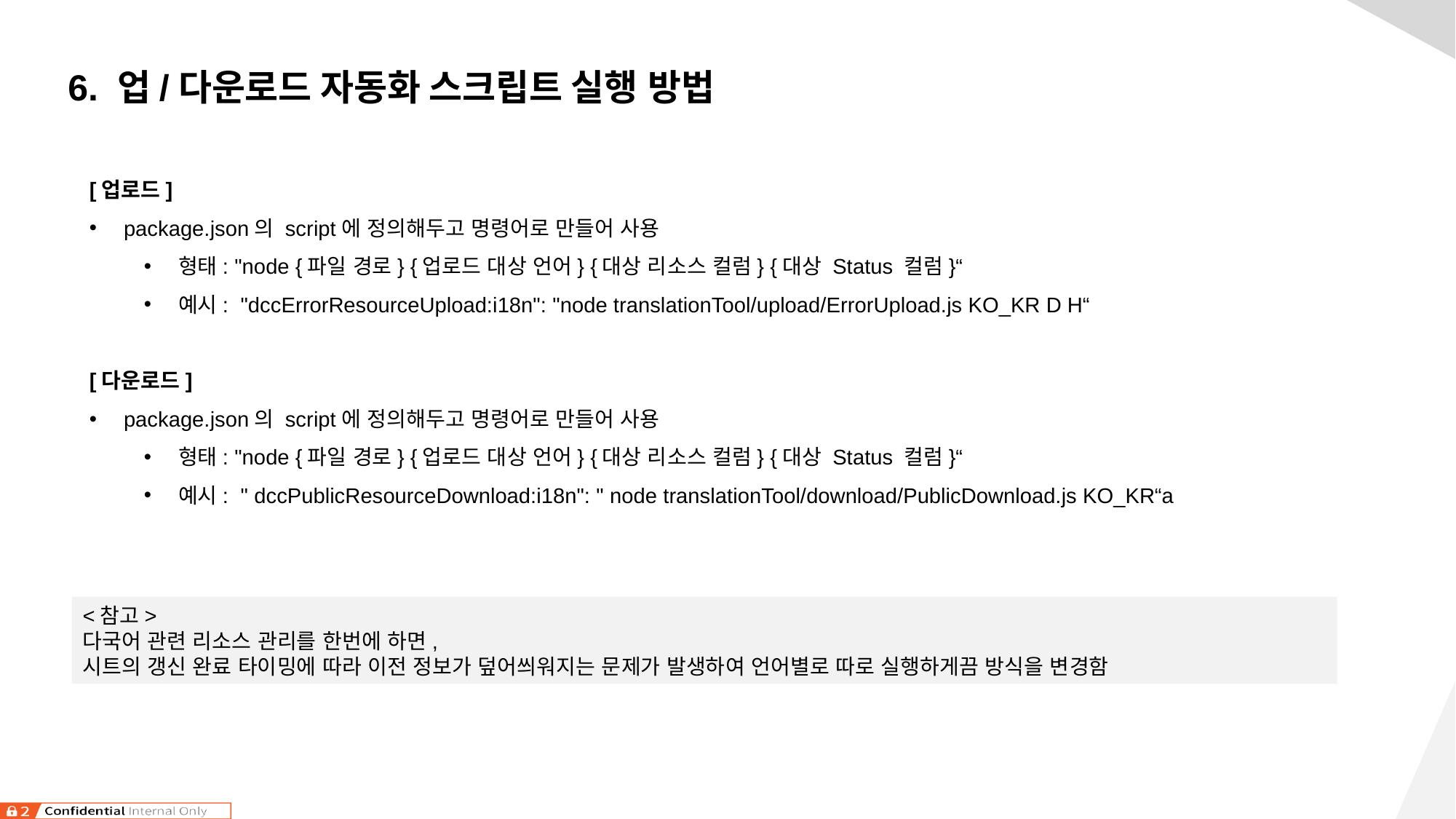

6. 업/다운로드 자동화 스크립트 실행 방법
[업로드]
package.json의 script에 정의해두고 명령어로 만들어 사용
형태: "node {파일 경로} {업로드 대상 언어} {대상 리소스 컬럼} {대상 Status 컬럼}“
예시:  "dccErrorResourceUpload:i18n": "node translationTool/upload/ErrorUpload.js KO_KR D H“
[다운로드]
package.json의 script에 정의해두고 명령어로 만들어 사용
형태: "node {파일 경로} {업로드 대상 언어} {대상 리소스 컬럼} {대상 Status 컬럼}“
예시:  " dccPublicResourceDownload:i18n": " node translationTool/download/PublicDownload.js KO_KR“a
<참고>
다국어 관련 리소스 관리를 한번에 하면,
시트의 갱신 완료 타이밍에 따라 이전 정보가 덮어씌워지는 문제가 발생하여 언어별로 따로 실행하게끔 방식을 변경함